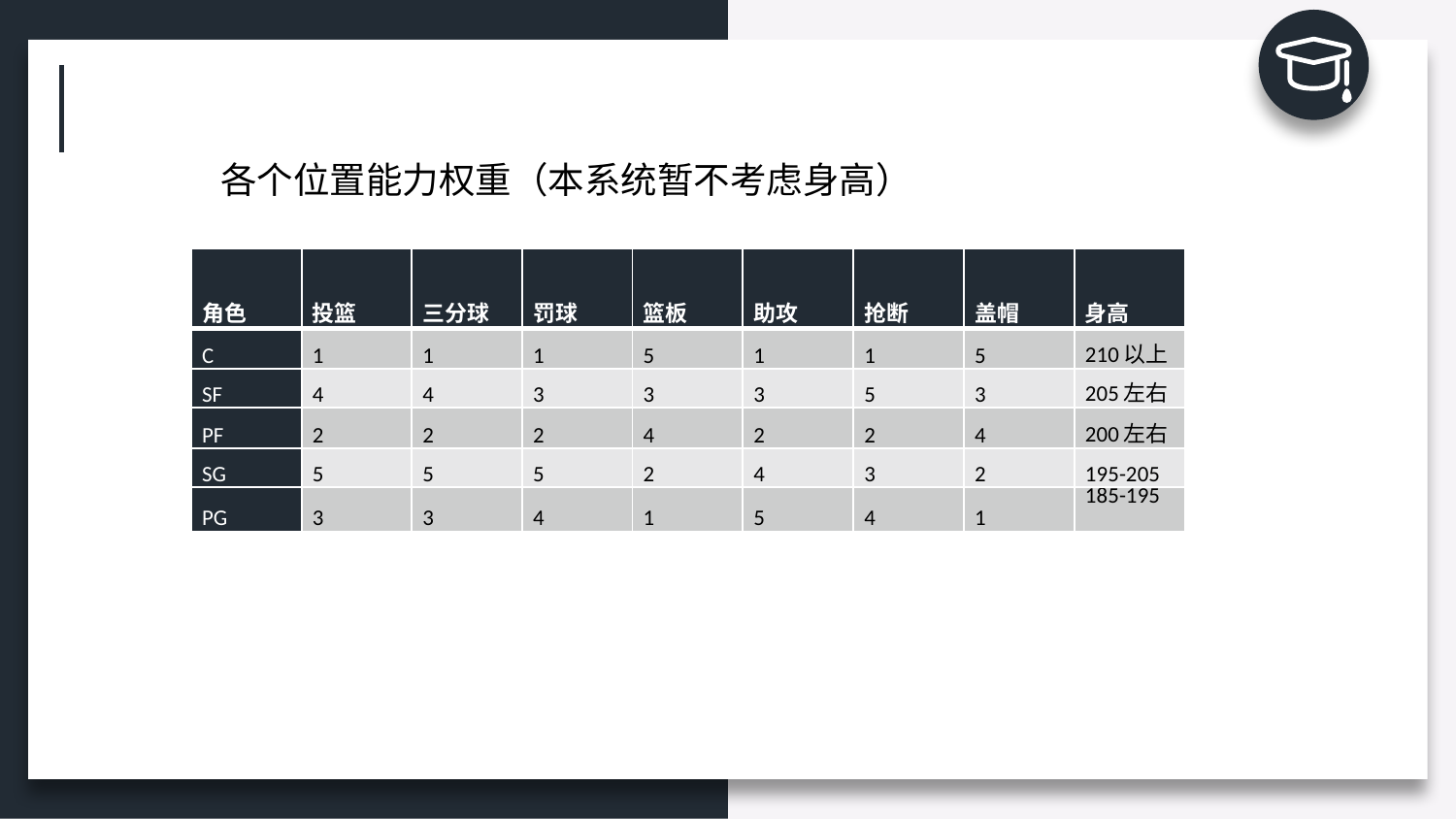

各个位置能力权重（本系统暂不考虑身高）
| 角色 | 投篮 | 三分球 | 罚球 | 篮板 | 助攻 | 抢断 | 盖帽 | 身高 |
| --- | --- | --- | --- | --- | --- | --- | --- | --- |
| C | 1 | 1 | 1 | 5 | 1 | 1 | 5 | 210以上 |
| SF | 4 | 4 | 3 | 3 | 3 | 5 | 3 | 205左右 |
| PF | 2 | 2 | 2 | 4 | 2 | 2 | 4 | 200左右 |
| SG | 5 | 5 | 5 | 2 | 4 | 3 | 2 | 195-205 |
| PG | 3 | 3 | 4 | 1 | 5 | 4 | 1 | 185-195 |